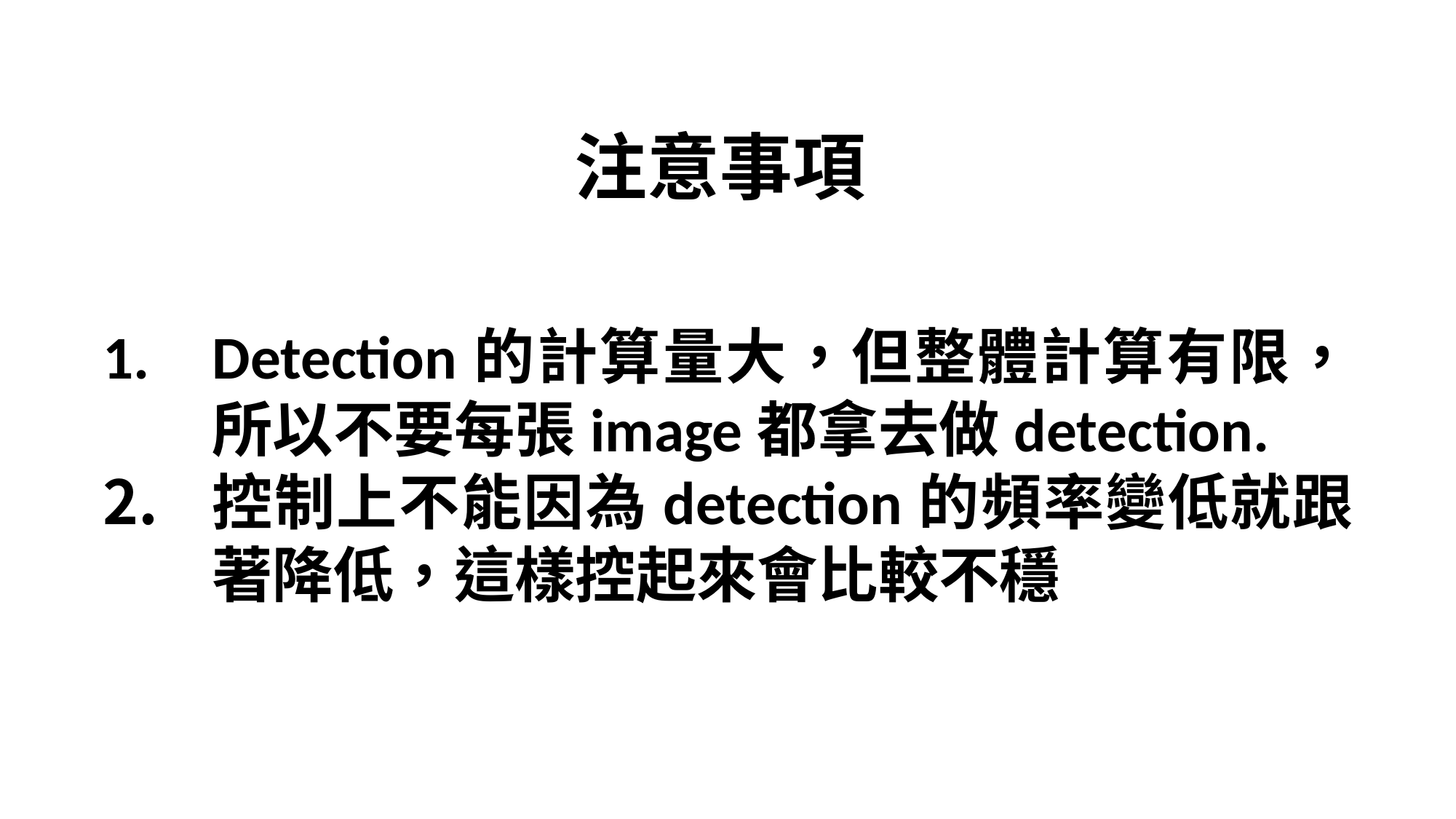

注意事項
Detection的計算量大，但整體計算有限，所以不要每張image都拿去做detection.
控制上不能因為detection的頻率變低就跟著降低，這樣控起來會比較不穩